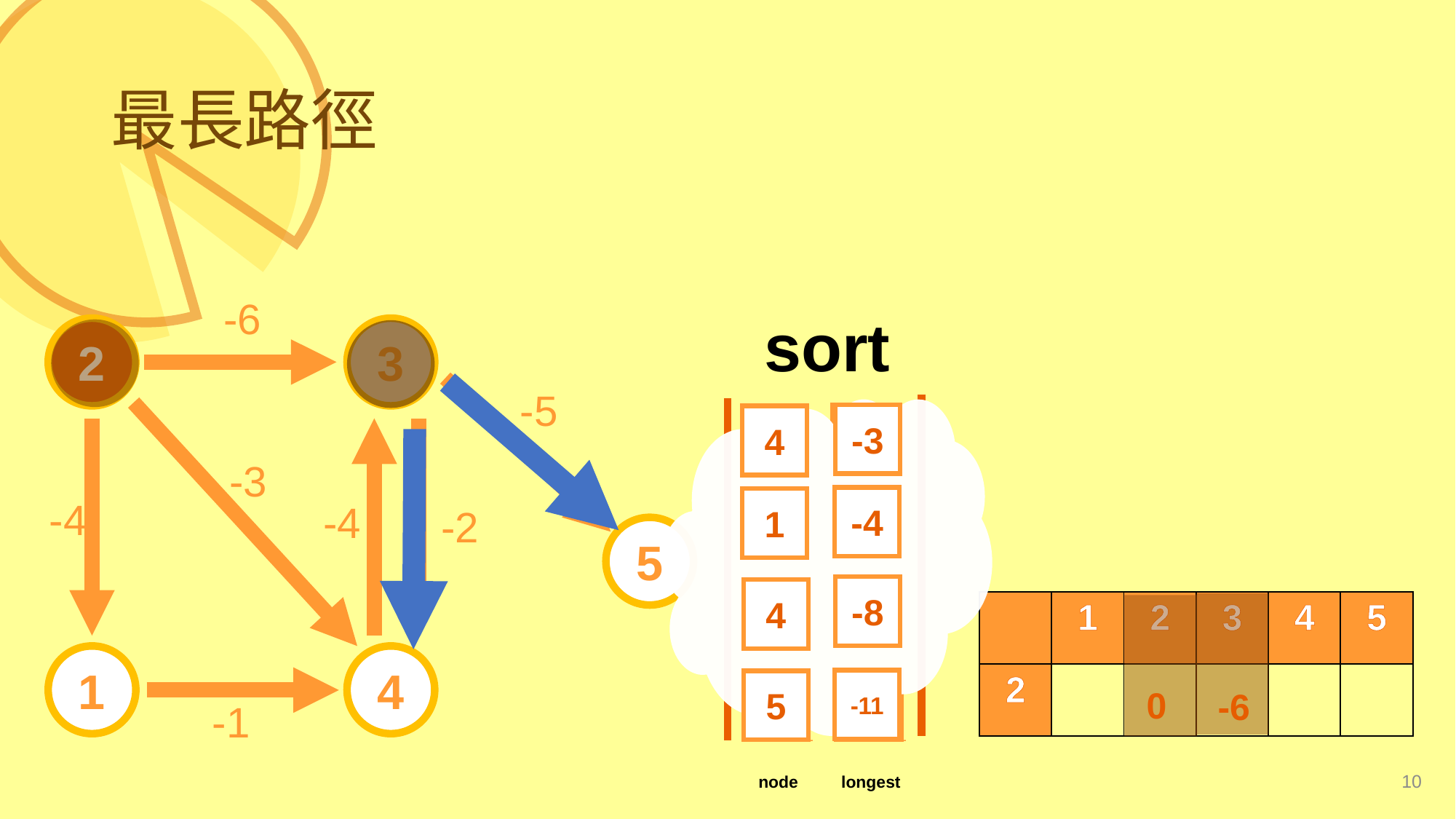

# 最長路徑
-6
sort
2
3

-5

-11
-3
5
4

-3
-8
-4
-4
4
1
4
-4
-3
-2
5
-3
-8
4
4
1
-4
|  | 1 | 2 | 3 | 4 | 5 |
| --- | --- | --- | --- | --- | --- |
| 2 |  |  |  |  |  |

1
4
3
-6
-11
1
-4
5
0
-6
-1
longest
10
node